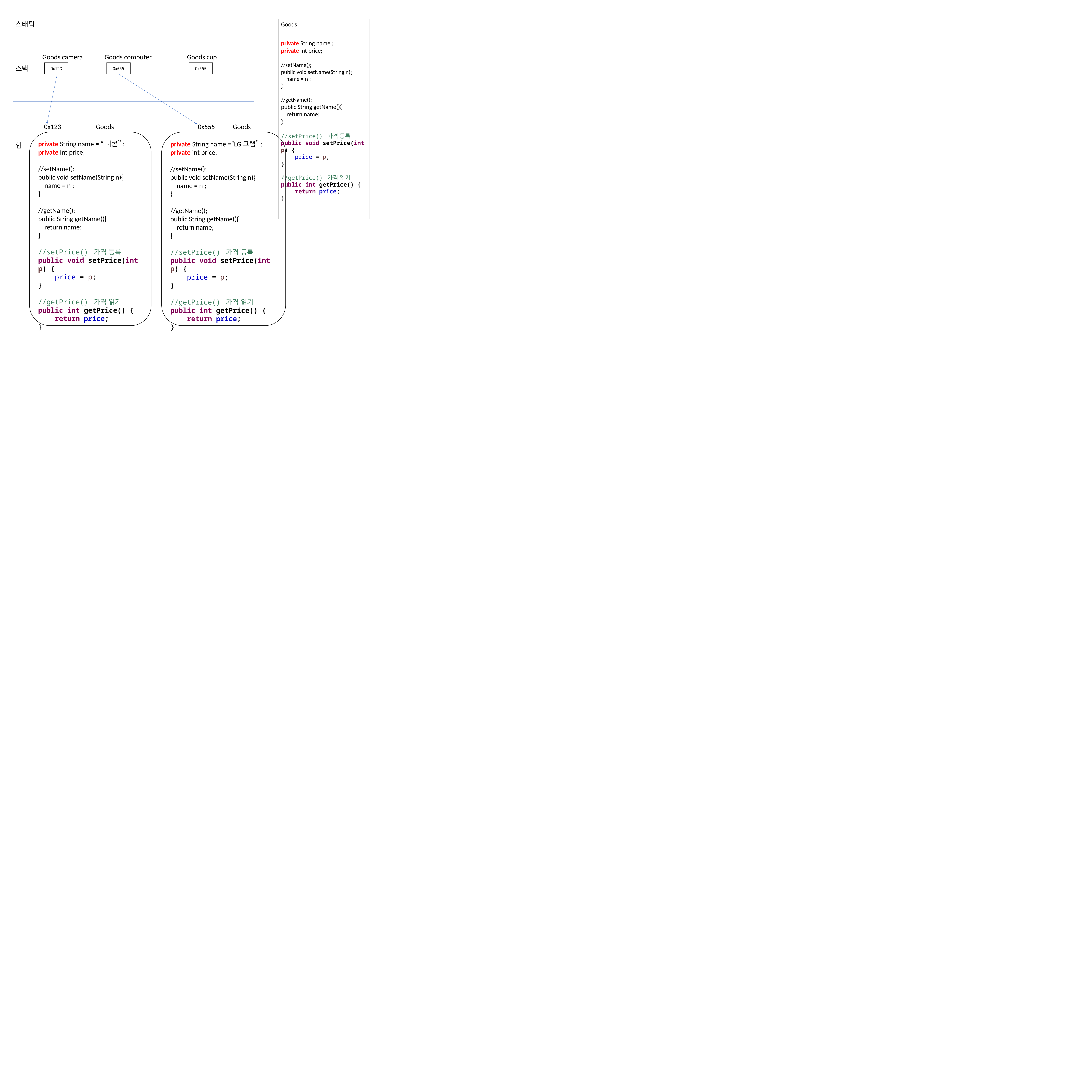

스태틱
Goods
private String name ;
private int price;

//setName();
public void setName(String n){
    name = n ;
}

//getName();
public String getName(){
    return name;
}

//setPrice() 가격 등록
public void setPrice(int p) {
    price = p;
}

//getPrice() 가격 읽기
public int getPrice() {
    return price;
}

   Goods camera
   Goods computer
   Goods cup
0x123
0x555
0x555
스택
0x123
0x555
Goods
Goods
private String name = “니콘”;
private int price;

//setName();
public void setName(String n){
    name = n ;
}

//getName();
public String getName(){
    return name;
}

//setPrice() 가격 등록
public void setPrice(int p) {
    price = p;
}

//getPrice() 가격 읽기
public int getPrice() {
    return price;
}

private String name =“LG그램”;
private int price;

//setName();
public void setName(String n){
    name = n ;
}

//getName();
public String getName(){
    return name;
}

//setPrice() 가격 등록
public void setPrice(int p) {
    price = p;
}

//getPrice() 가격 읽기
public int getPrice() {
    return price;
}

힙